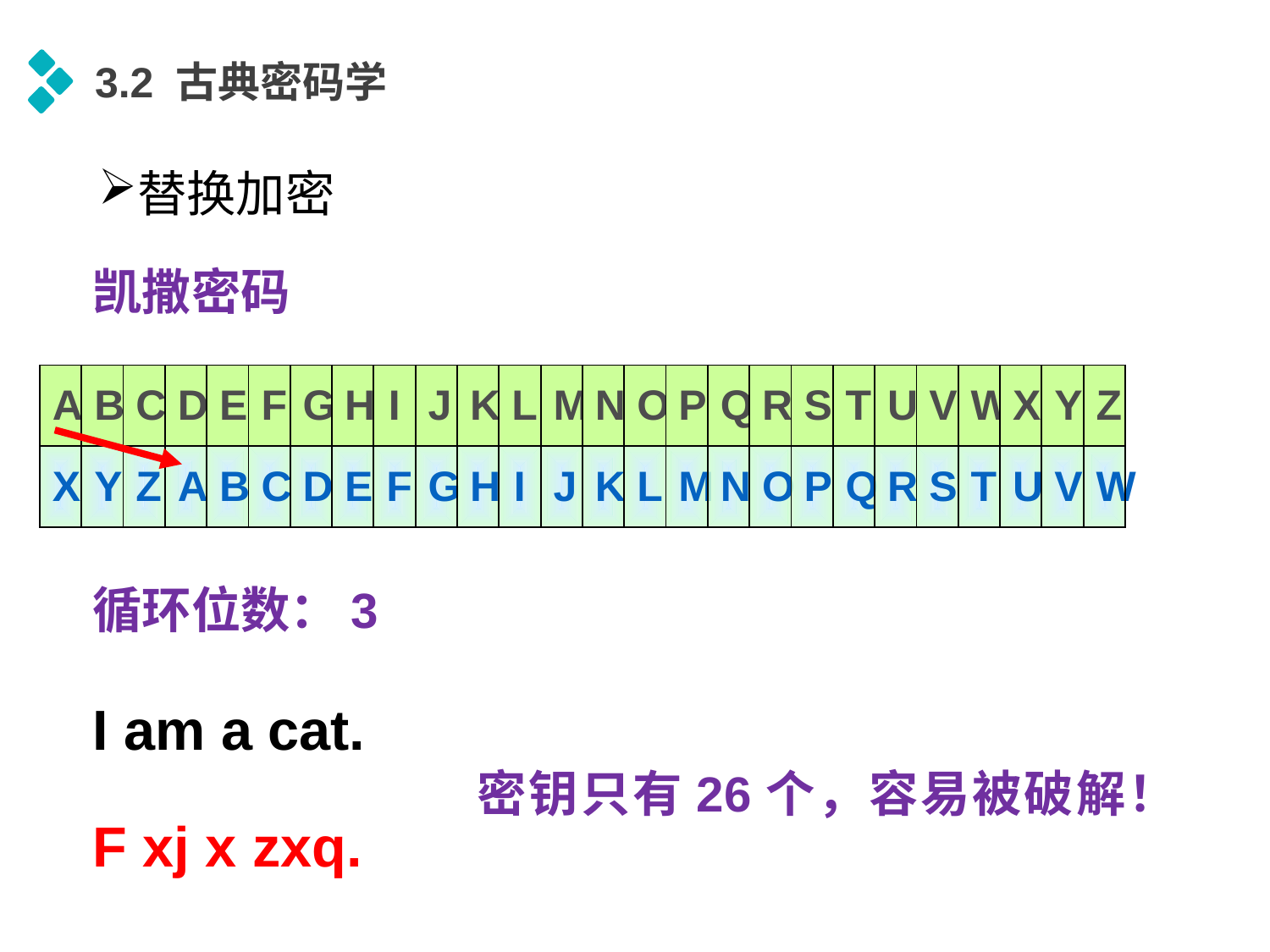

3.2 古典密码学

替换加密
凯撒密码
| A | B | C | D | E | F | G | H | I | J | K | L | M | N | O | P | Q | R | S | T | U | V | W | X | Y | Z |
| --- | --- | --- | --- | --- | --- | --- | --- | --- | --- | --- | --- | --- | --- | --- | --- | --- | --- | --- | --- | --- | --- | --- | --- | --- | --- |
| X | Y | Z | A | B | C | D | E | F | G | H | I | J | K | L | M | N | O | P | Q | R | S | T | U | V | W |
循环位数：3
I am a cat.
密钥只有26个，容易被破解！
F xj x zxq.